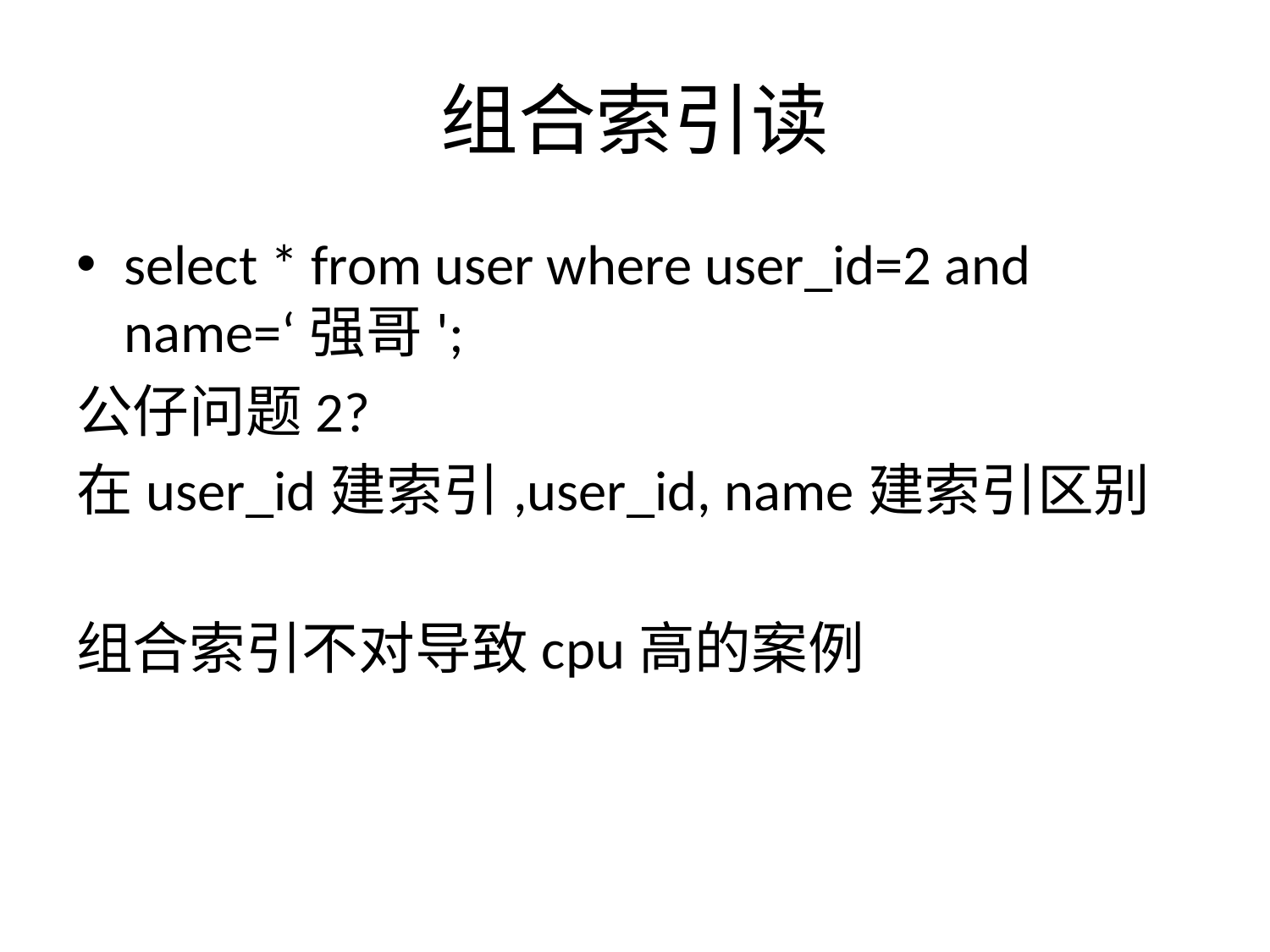

# 组合索引读
select * from user where user_id=2 and name=‘强哥';
公仔问题2?
在user_id建索引,user_id, name建索引区别

组合索引不对导致cpu高的案例